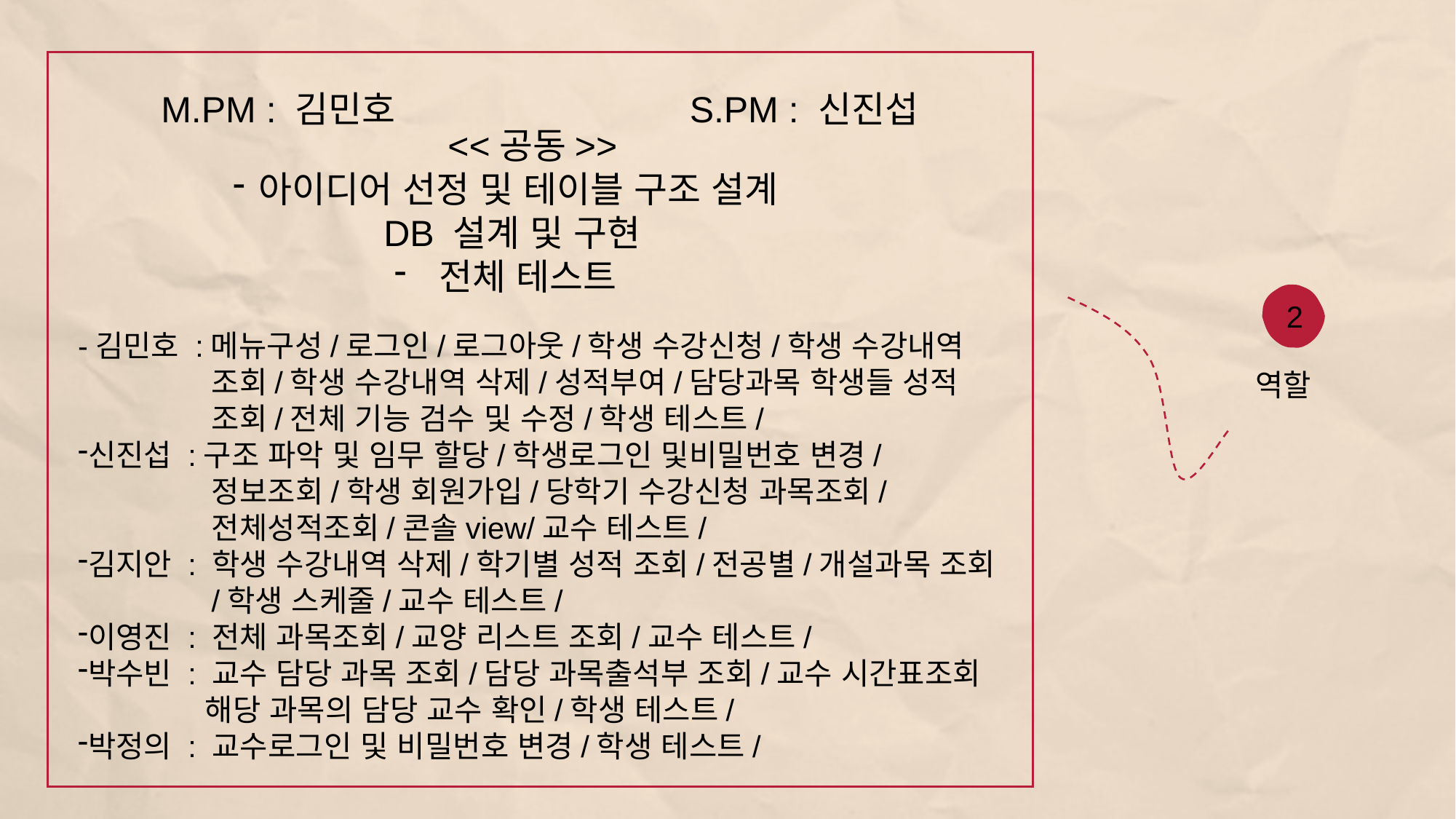

M.PM : 김민호                            S.PM : 신진섭

    <<공동>>
아이디어 선정 및 테이블 구조 설계
DB 설계 및 구현
 전체 테스트

-김민호 :메뉴구성/로그인/로그아웃/학생 수강신청/학생 수강내역
 	  조회/학생 수강내역 삭제/성적부여/담당과목 학생들 성적
	  조회/전체 기능 검수 및 수정/학생 테스트/
신진섭 :구조 파악 및 임무 할당/학생로그인 및비밀번호 변경/
  정보조회/학생 회원가입/당학기 수강신청 과목조회/
  전체성적조회/콘솔view/교수 테스트/
김지안 : 학생 수강내역 삭제/학기별 성적 조회/전공별/개설과목 조회	  /학생 스케줄/교수 테스트/
이영진 : 전체 과목조회/교양 리스트 조회/교수 테스트/
박수빈 : 교수 담당 과목 조회/담당 과목출석부 조회/교수 시간표조회
              해당 과목의 담당 교수 확인/학생 테스트/
박정의 : 교수로그인 및 비밀번호 변경/학생 테스트/

2

 역할